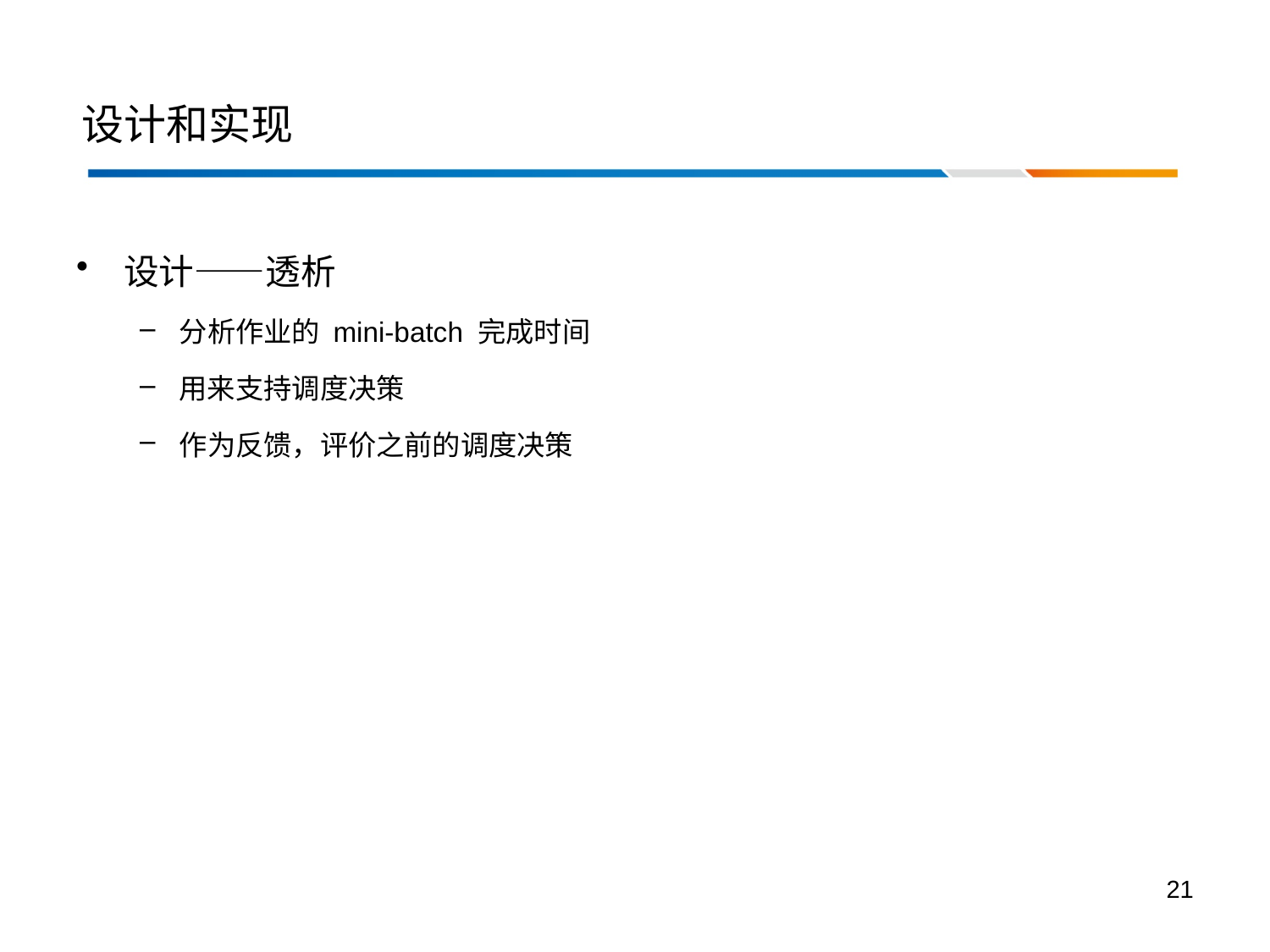

# 设计和实现
设计——透析
分析作业的 mini-batch 完成时间
用来支持调度决策
作为反馈，评价之前的调度决策
21